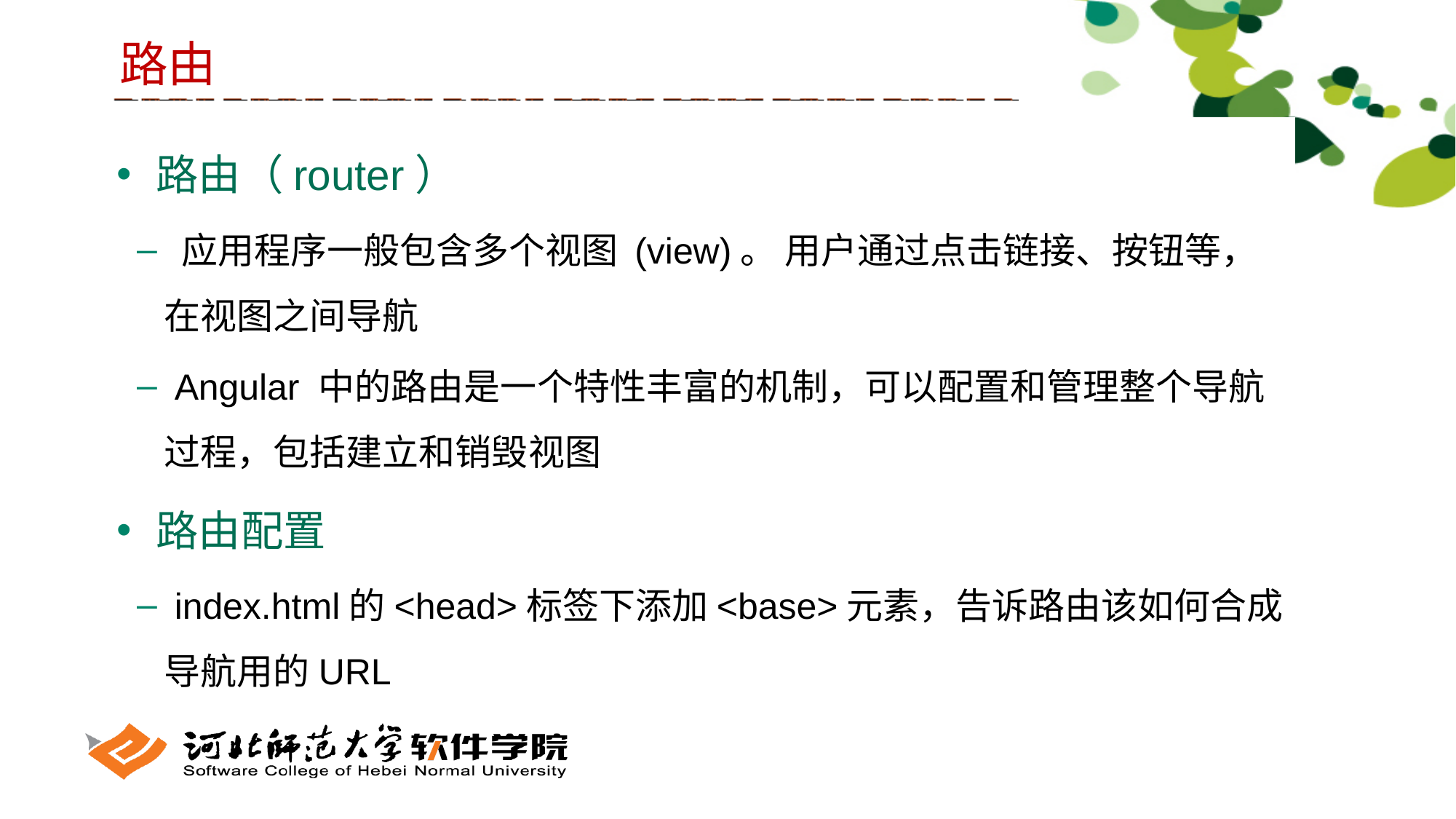

路由
 路由（router）
 应用程序一般包含多个视图 (view)。 用户通过点击链接、按钮等，在视图之间导航
 Angular 中的路由是一个特性丰富的机制，可以配置和管理整个导航过程，包括建立和销毁视图
 路由配置
 index.html的<head>标签下添加<base>元素，告诉路由该如何合成导航用的URL